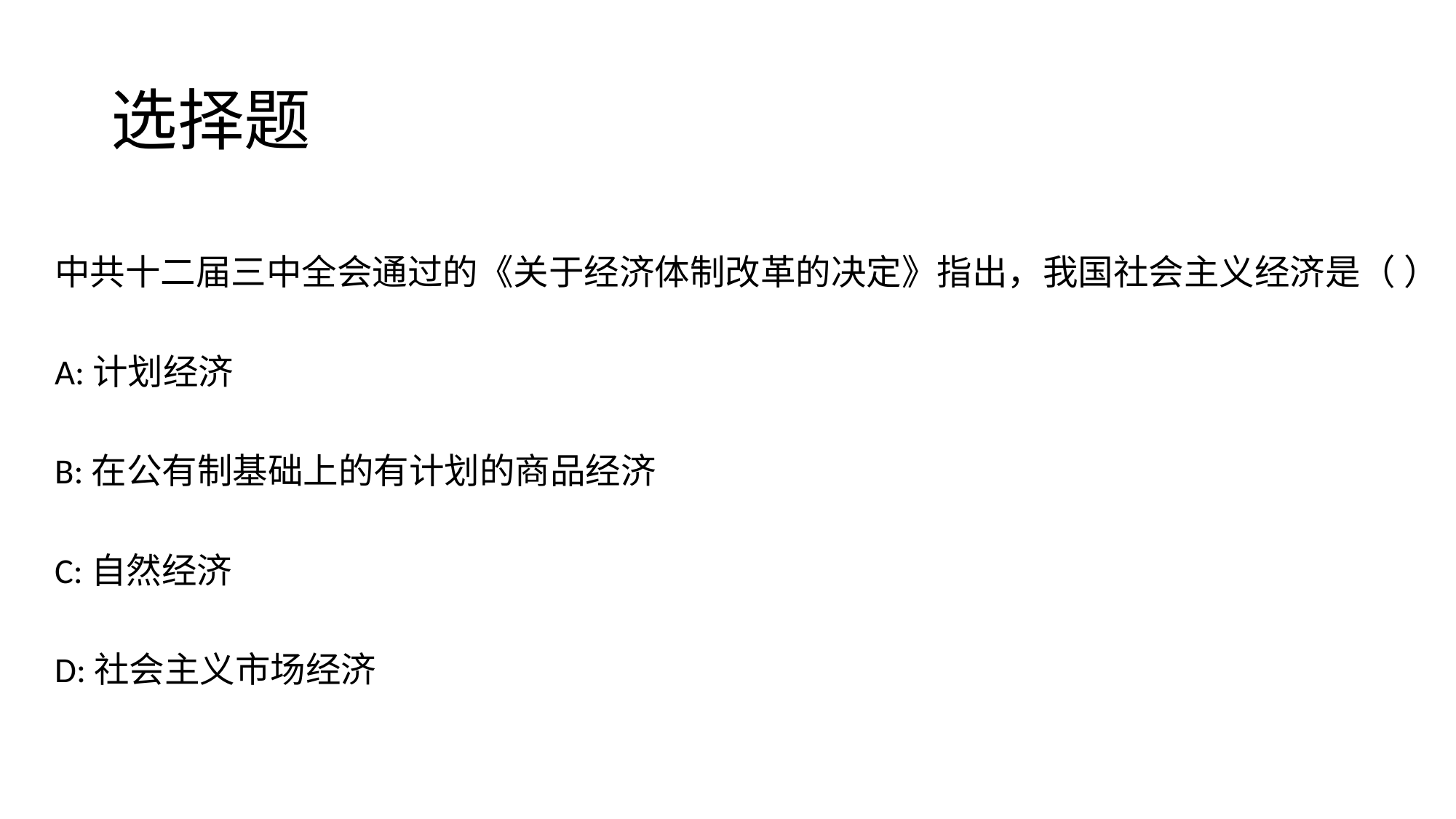

# 选择题
中共十二届三中全会通过的《关于经济体制改革的决定》指出，我国社会主义经济是（ ）
A:计划经济
B:在公有制基础上的有计划的商品经济
C:自然经济
D:社会主义市场经济